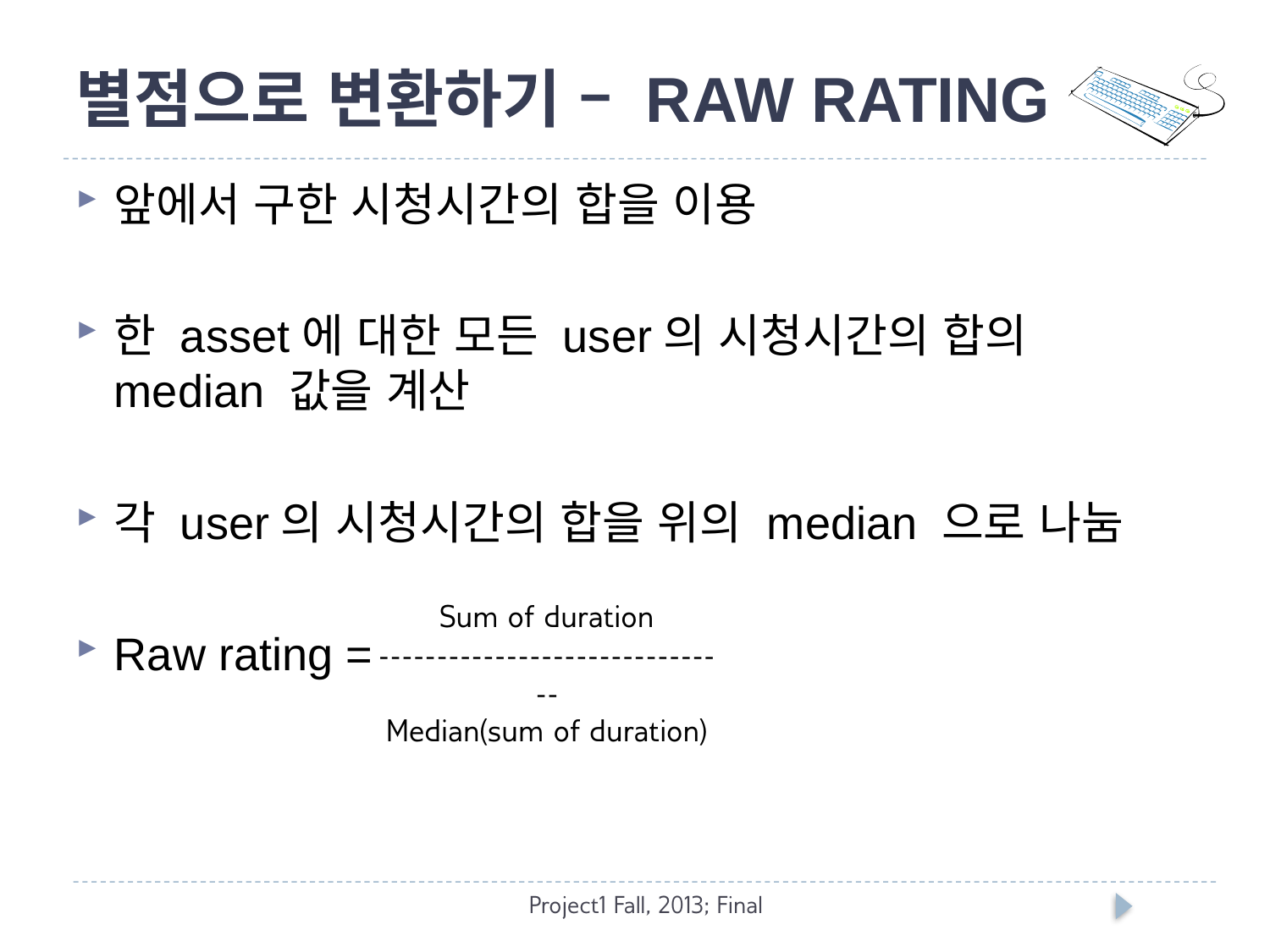

# 별점으로 변환하기 – RAW RATING
앞에서 구한 시청시간의 합을 이용

한 asset에 대한 모든 user의 시청시간의 합의 median 값을 계산

각 user의 시청시간의 합을 위의 median 으로 나눔

Raw rating =
Sum of duration
-------------------------------
Median(sum of duration)
Project1 Fall, 2013; Final